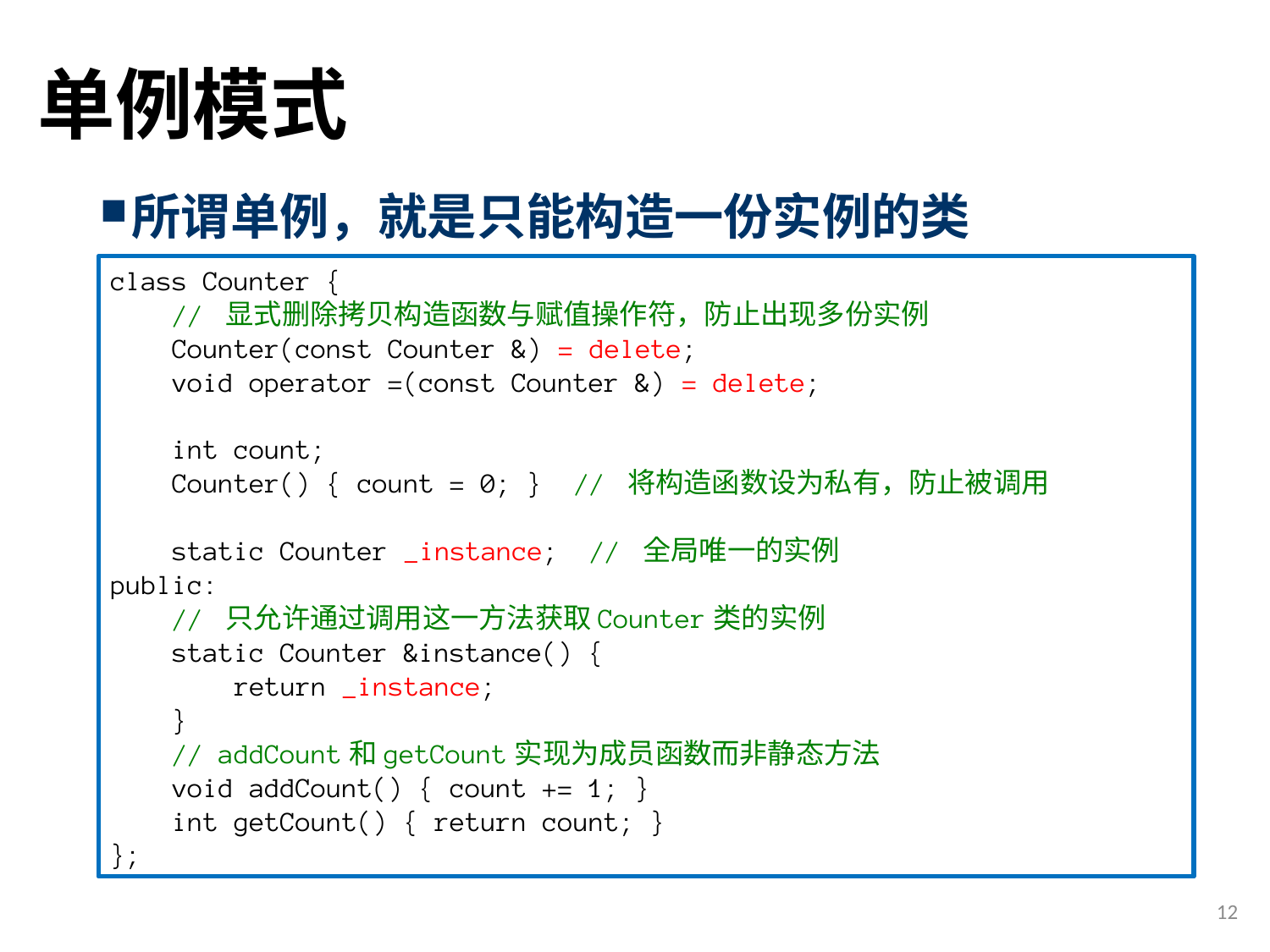

# 单例模式
所谓单例，就是只能构造一份实例的类

class Counter {
    // 显式删除拷贝构造函数与赋值操作符，防止出现多份实例
    Counter(const Counter &) = delete;
    void operator =(const Counter &) = delete;

    int count;
    Counter() { count = 0; }  // 将构造函数设为私有，防止被调用

    static Counter _instance;  // 全局唯一的实例
public:
    // 只允许通过调用这一方法获取Counter类的实例
    static Counter &instance() {
        return _instance;
    }
    // addCount和getCount实现为成员函数而非静态方法
    void addCount() { count += 1; }
    int getCount() { return count; }
};
12